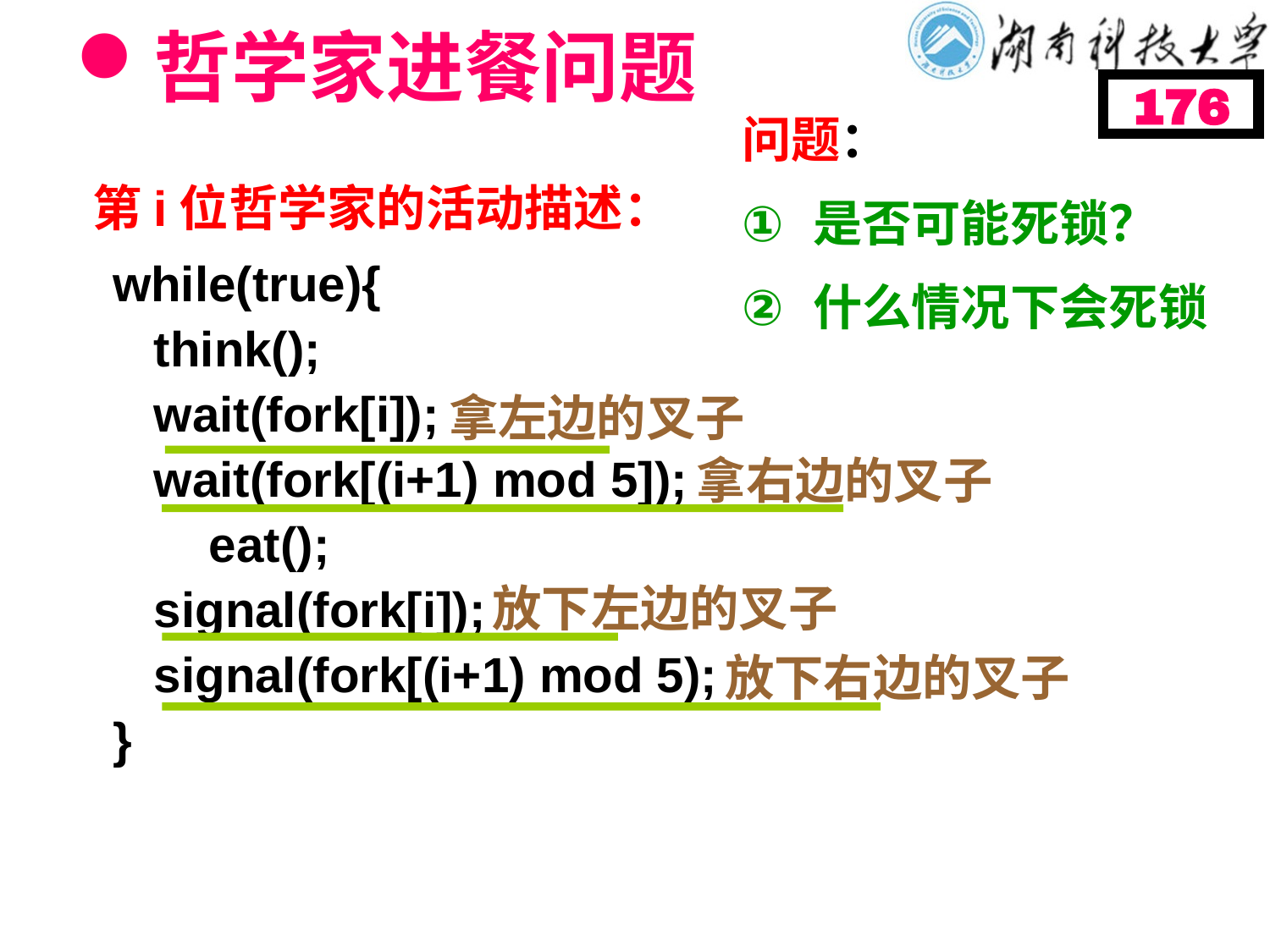

# 哲学家进餐问题
176
问题：
是否可能死锁？
什么情况下会死锁
第i位哲学家的活动描述：
while(true){
   think();
   wait(fork[i]);
   wait(fork[(i+1) mod 5]);
       eat();
   signal(fork[i]);
   signal(fork[(i+1) mod 5);
}
拿左边的叉子

拿右边的叉子

放下左边的叉子

放下右边的叉子